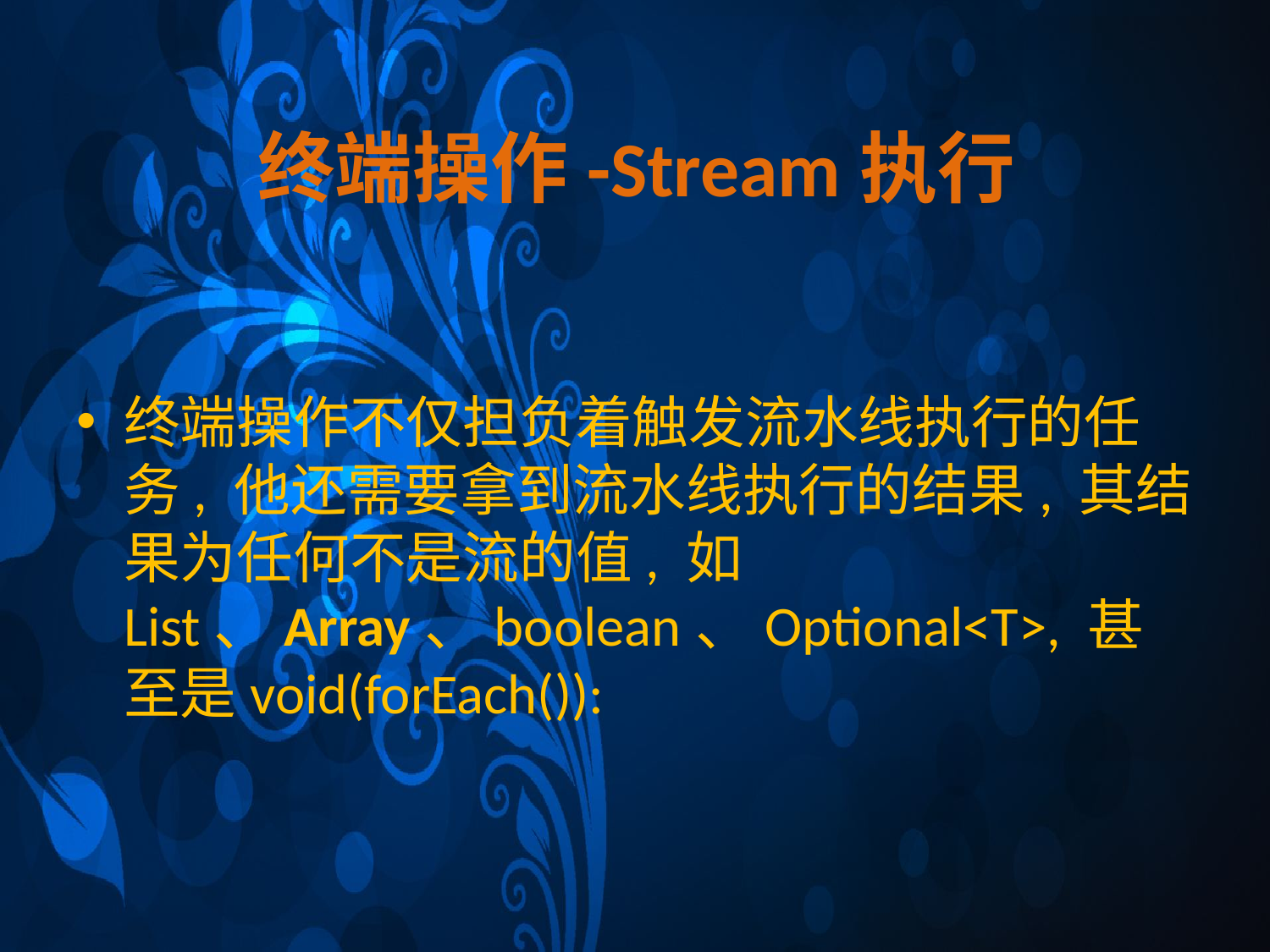

# 终端操作-Stream执行

终端操作不仅担负着触发流水线执行的任务, 他还需要拿到流水线执行的结果, 其结果为任何不是流的值, 如List、Array、boolean、Optional<T>, 甚至是void(forEach()):